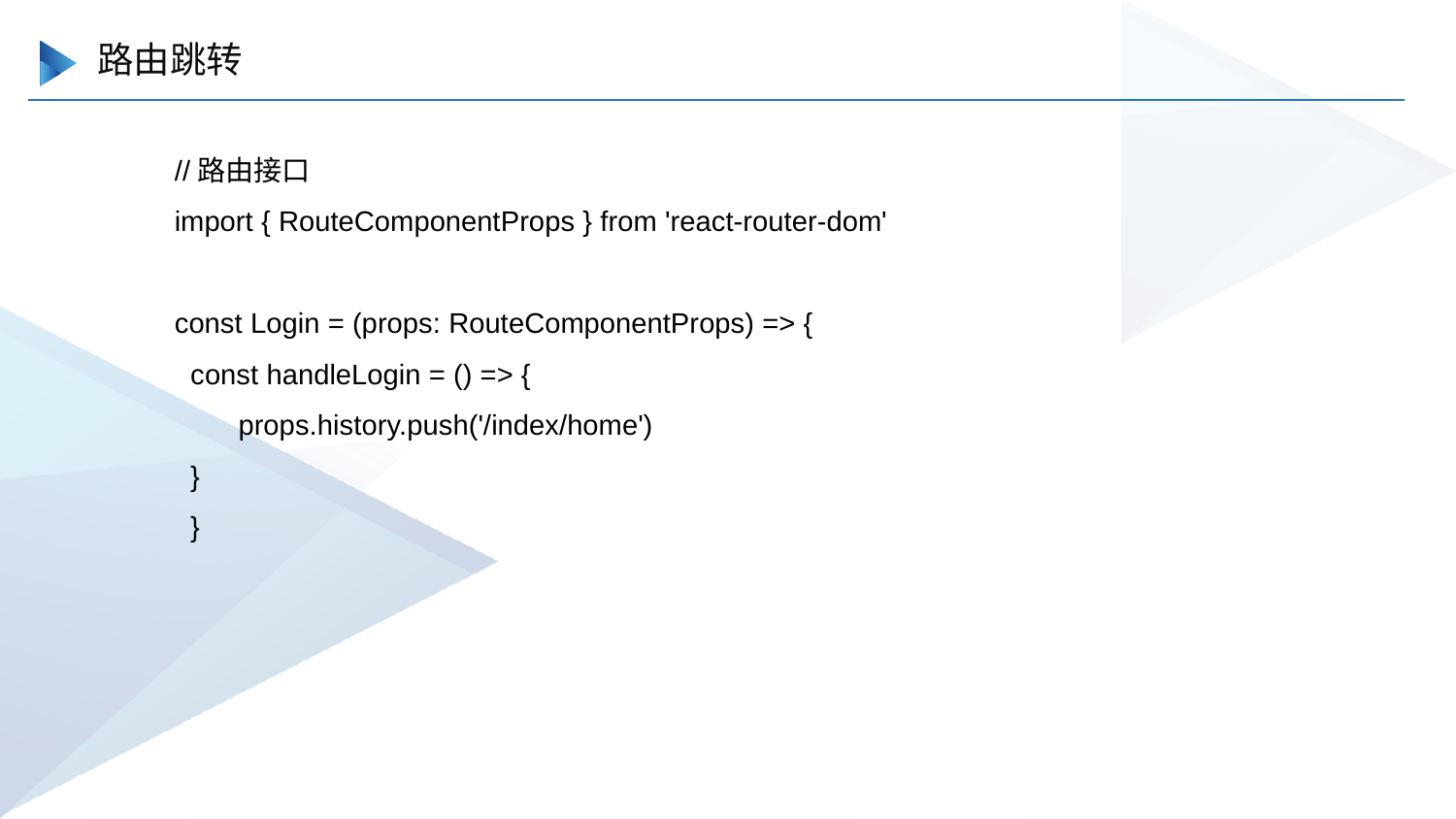

路由跳转
//路由接口
import { RouteComponentProps } from 'react-router-dom'

const Login = (props: RouteComponentProps) => {
  const handleLogin = () => {
        props.history.push('/index/home')
  }
  }